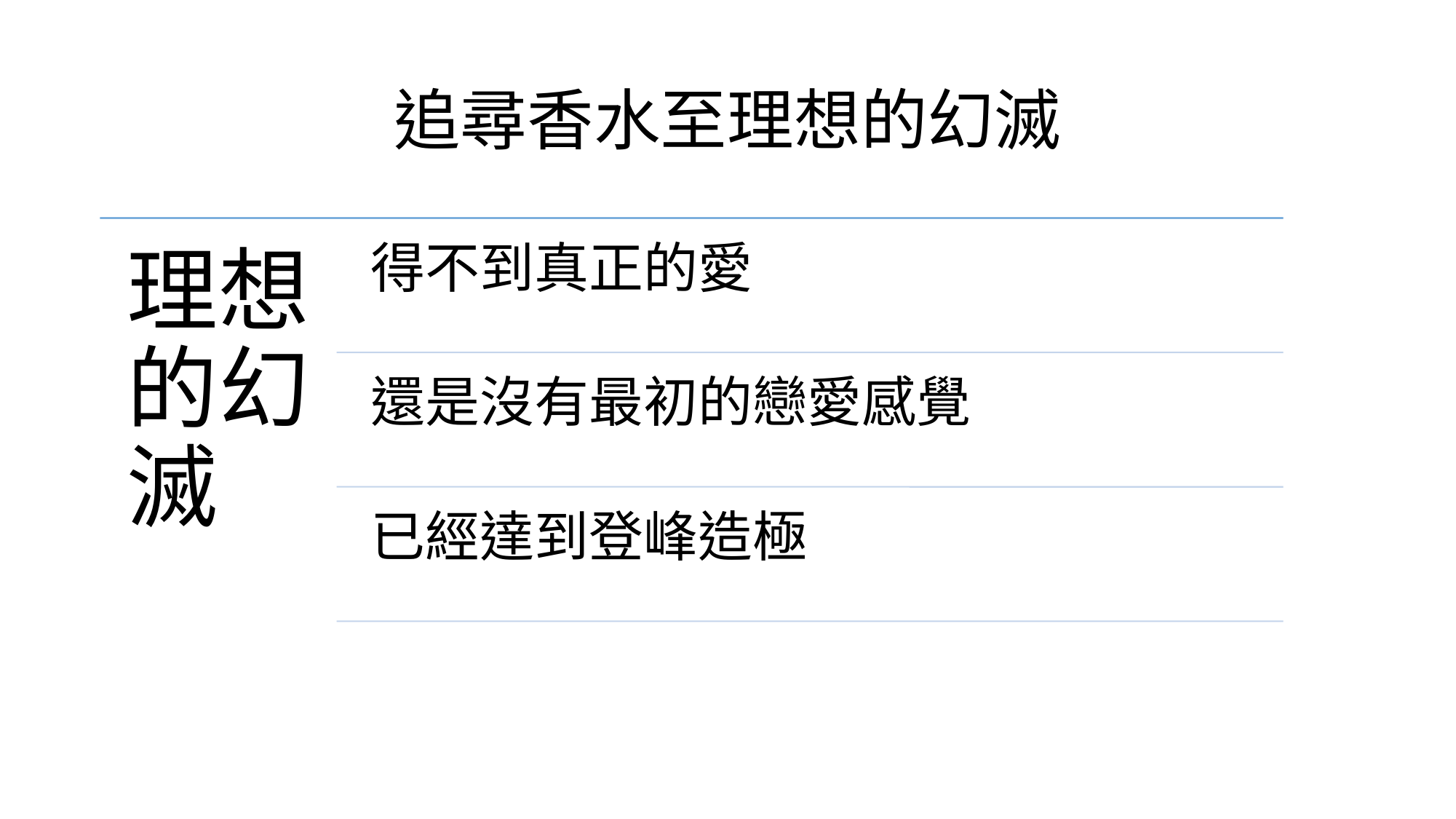

# 追尋香水至理想的幻滅
理想的幻滅
得不到真正的愛
還是沒有最初的戀愛感覺
已經達到登峰造極